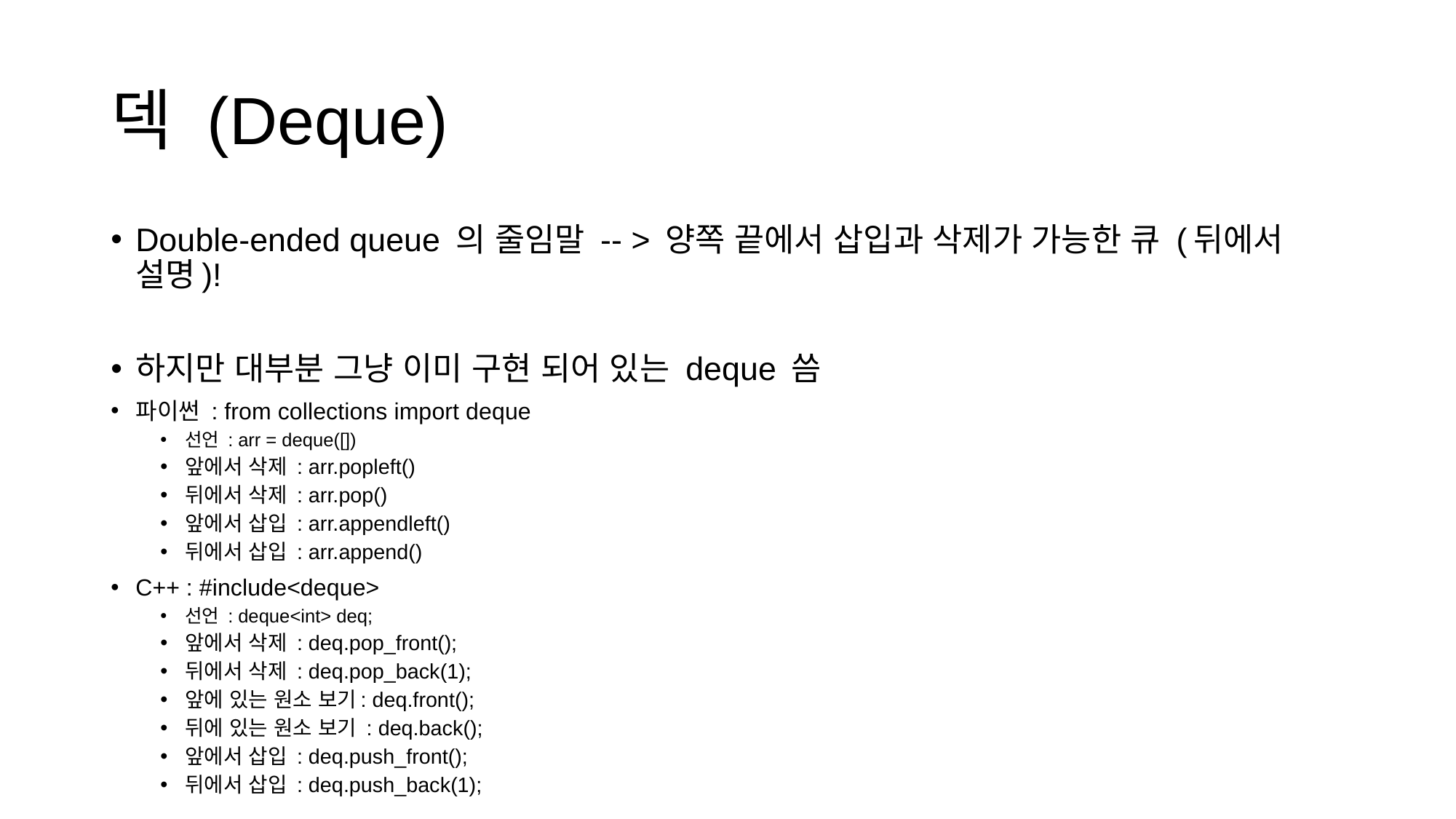

# 덱 (Deque)
Double-ended queue 의 줄임말 -- > 양쪽 끝에서 삽입과 삭제가 가능한 큐 (뒤에서 설명)!

하지만 대부분 그냥 이미 구현 되어 있는 deque 씀
파이썬 : from collections import deque
선언 : arr = deque([])
앞에서 삭제 : arr.popleft()
뒤에서 삭제 : arr.pop()
앞에서 삽입 : arr.appendleft()
뒤에서 삽입 : arr.append()
C++ : #include<deque>
선언 : deque<int> deq;
앞에서 삭제 : deq.pop_front();
뒤에서 삭제 : deq.pop_back(1);
앞에 있는 원소 보기: deq.front();
뒤에 있는 원소 보기 : deq.back();
앞에서 삽입 : deq.push_front();
뒤에서 삽입 : deq.push_back(1);